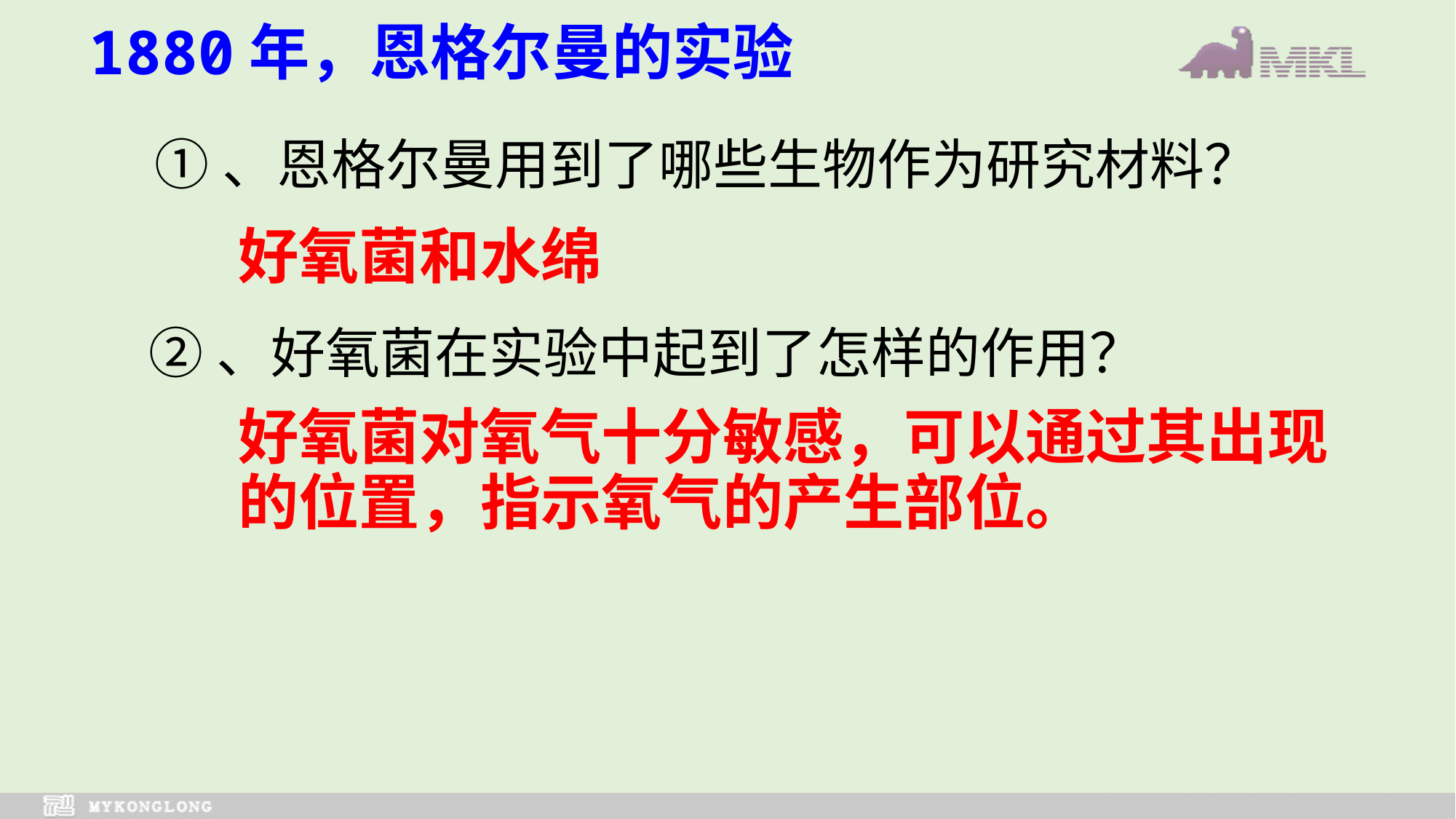

1880年，恩格尔曼的实验

①、恩格尔曼用到了哪些生物作为研究材料？
好氧菌和水绵
②、好氧菌在实验中起到了怎样的作用？
好氧菌对氧气十分敏感，可以通过其出现的位置，指示氧气的产生部位。